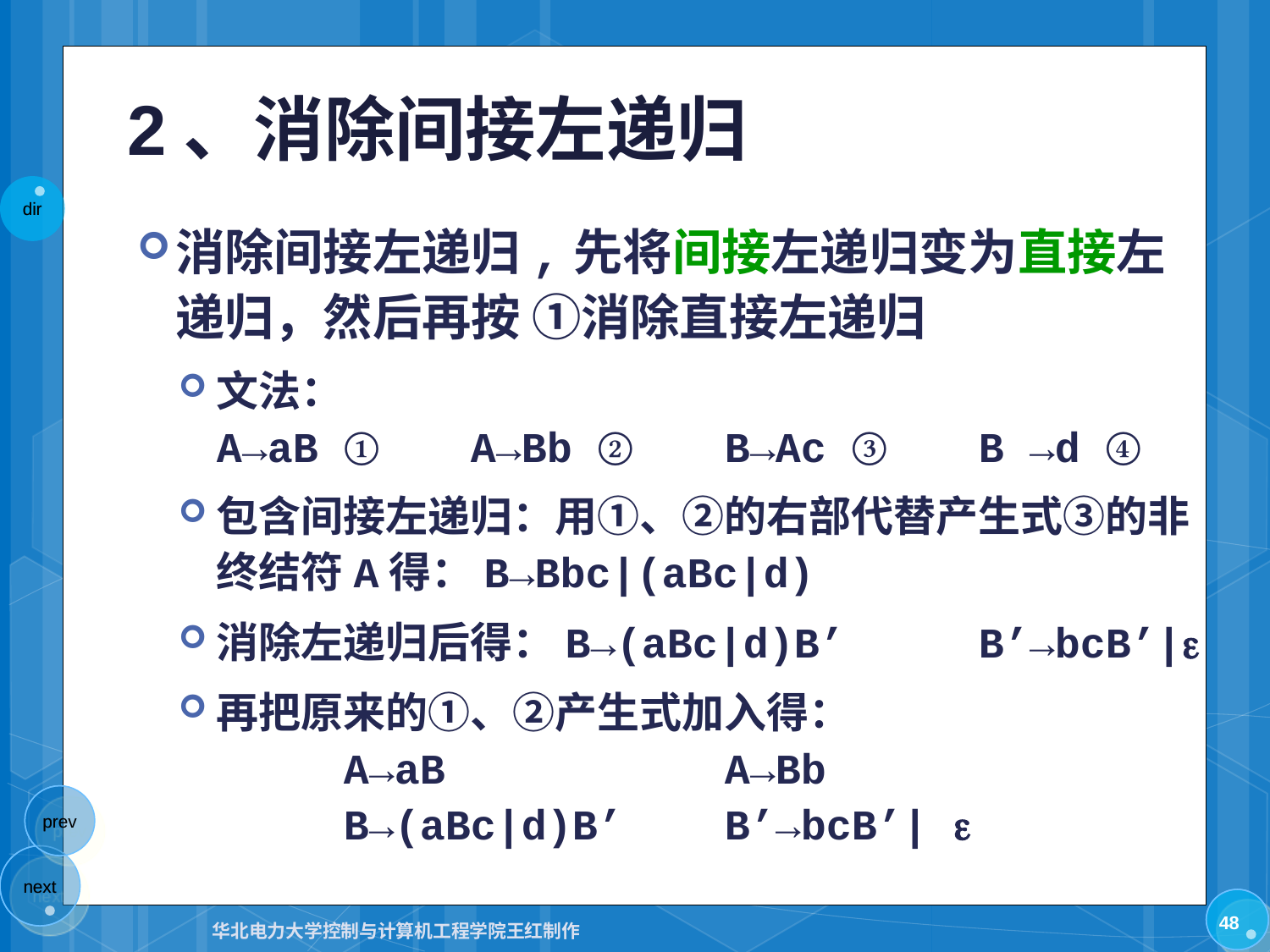

# 2、消除间接左递归
消除间接左递归,先将间接左递归变为直接左递归，然后再按 ①消除直接左递归
文法：
A→aB ①	A→Bb ② 	B→Ac ③ 	B →d ④
包含间接左递归：用①、②的右部代替产生式③的非终结符A得：B→Bbc|(aBc|d)
消除左递归后得：B→(aBc|d)B’		B’→bcB’|ε
再把原来的①、②产生式加入得：
	A→aB			A→Bb
	B→(aBc|d)B’	B’→bcB’| ε
48
华北电力大学控制与计算机工程学院王红制作